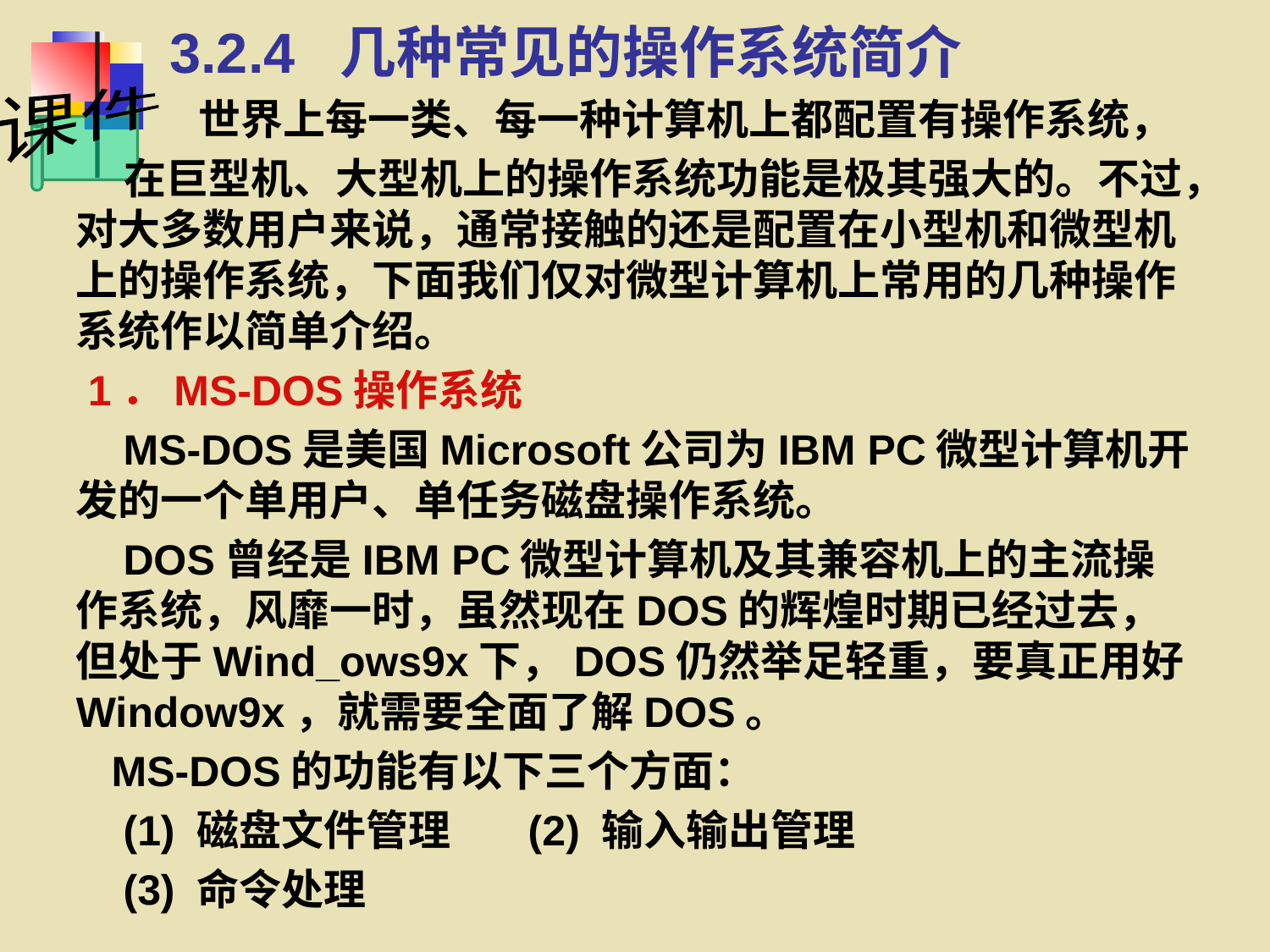

3.2.4  几种常见的操作系统简介
　　    世界上每一类、每一种计算机上都配置有操作系统，
    在巨型机、大型机上的操作系统功能是极其强大的。不过，对大多数用户来说，通常接触的还是配置在小型机和微型机上的操作系统，下面我们仅对微型计算机上常用的几种操作系统作以简单介绍。
 1．MS-DOS操作系统
    MS-DOS是美国Microsoft公司为IBM PC微型计算机开发的一个单用户、单任务磁盘操作系统。
    DOS曾经是IBM PC微型计算机及其兼容机上的主流操作系统，风靡一时，虽然现在DOS的辉煌时期已经过去，但处于Wind_ows9x下，DOS仍然举足轻重，要真正用好Window9x，就需要全面了解DOS。
   MS-DOS的功能有以下三个方面：
    (1) 磁盘文件管理       (2) 输入输出管理
    (3) 命令处理